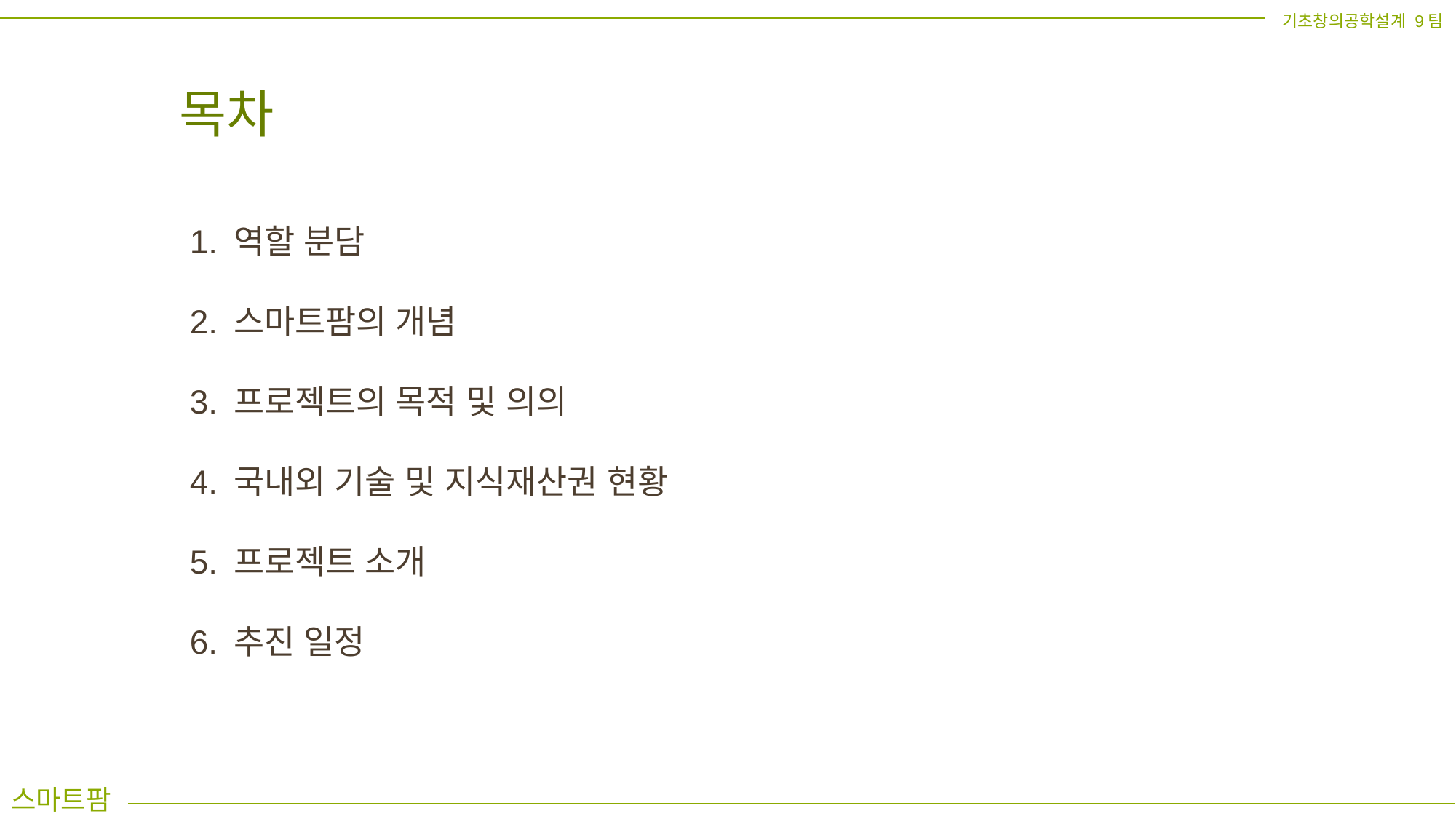

기초창의공학설계 9팀
목차
역할 분담

스마트팜의 개념

프로젝트의 목적 및 의의

국내외 기술 및 지식재산권 현황

프로젝트 소개

추진 일정
스마트팜